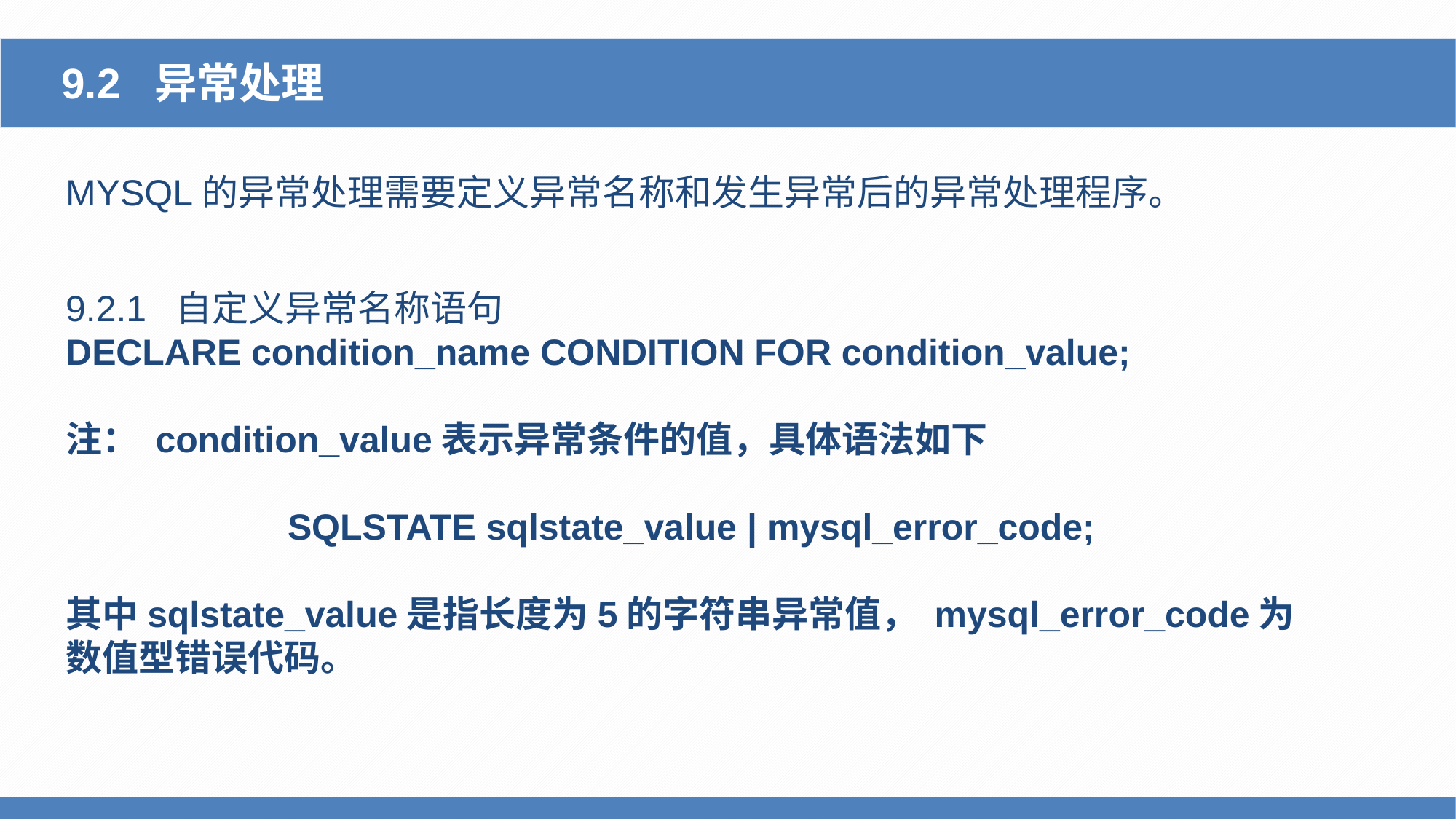

9.2  异常处理
MYSQL的异常处理需要定义异常名称和发生异常后的异常处理程序。
9.2.1  自定义异常名称语句
DECLARE condition_name CONDITION FOR condition_value;

注： condition_value表示异常条件的值，具体语法如下

SQLSTATE sqlstate_value | mysql_error_code;

其中sqlstate_value是指长度为5的字符串异常值， mysql_error_code为数值型错误代码。